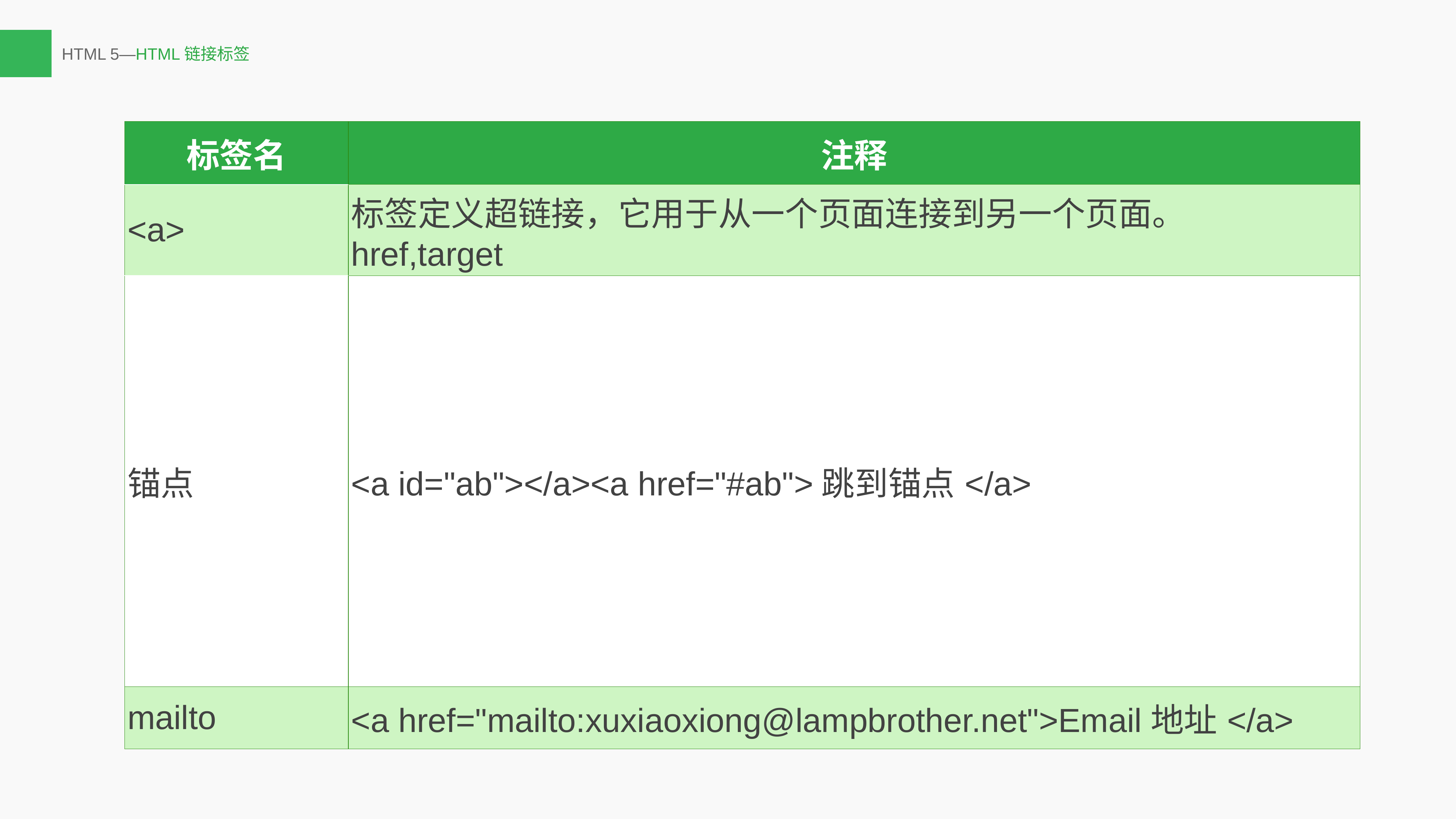

# HTML 5—HTML链接标签
| 标签名 | 注释 |
| --- | --- |
| <a> | 标签定义超链接，它用于从一个页面连接到另一个页面。 href,target |
| 锚点 | <a id="ab"></a><a href="#ab">跳到锚点</a> |
| mailto | <a href="mailto:xuxiaoxiong@lampbrother.net">Email地址</a> |